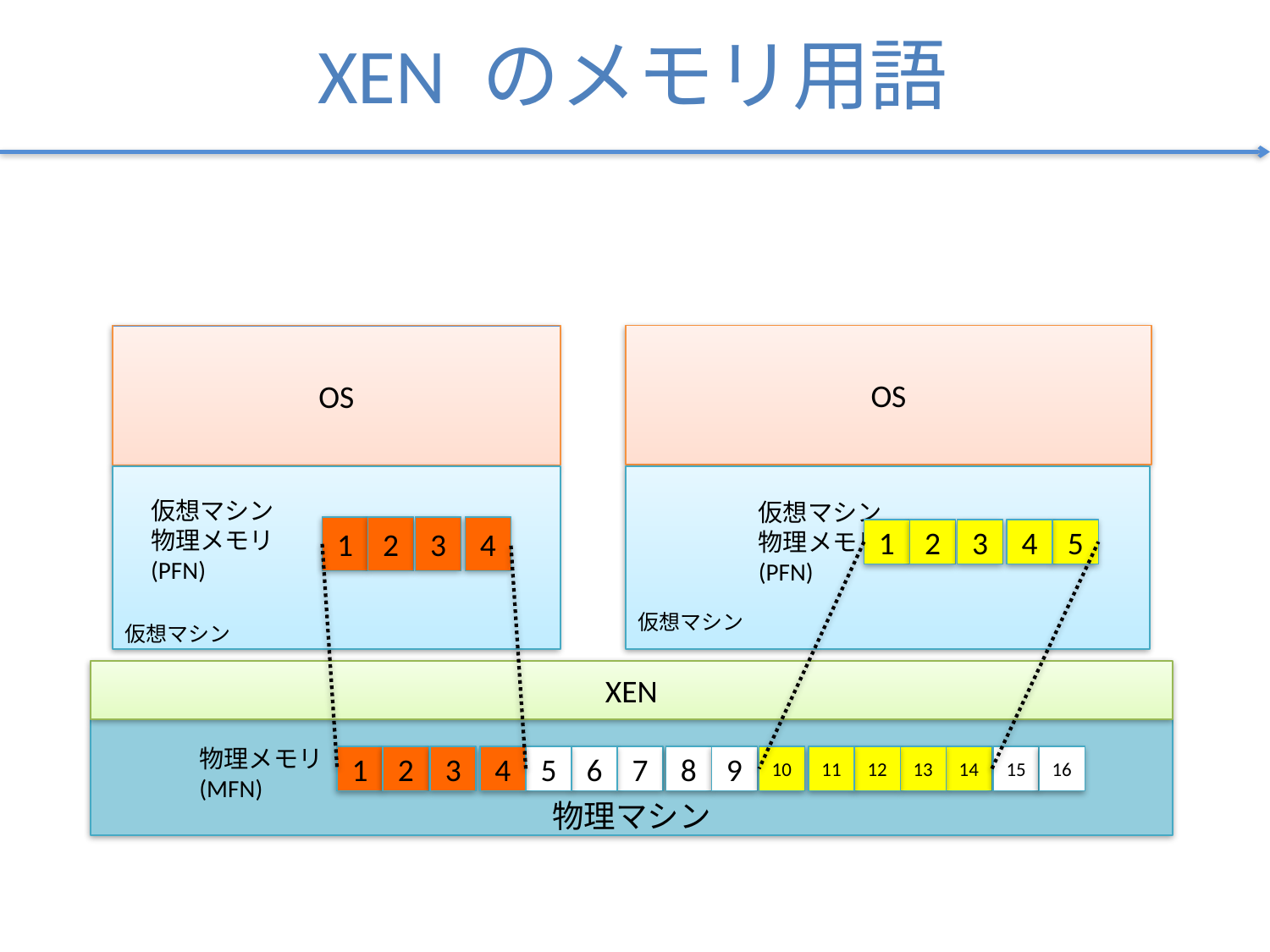

# XEN のメモリ用語
OS
OS

仮想マシン

仮想マシン
仮想マシン
物理メモリ
(PFN)
仮想マシン
物理メモリ
(PFN)
1
2
3
4
1
2
3
4
5
XEN

物理マシン
物理メモリ
(MFN)
1
2
3
4
5
6
7
8
9
10
11
12
13
14
15
16